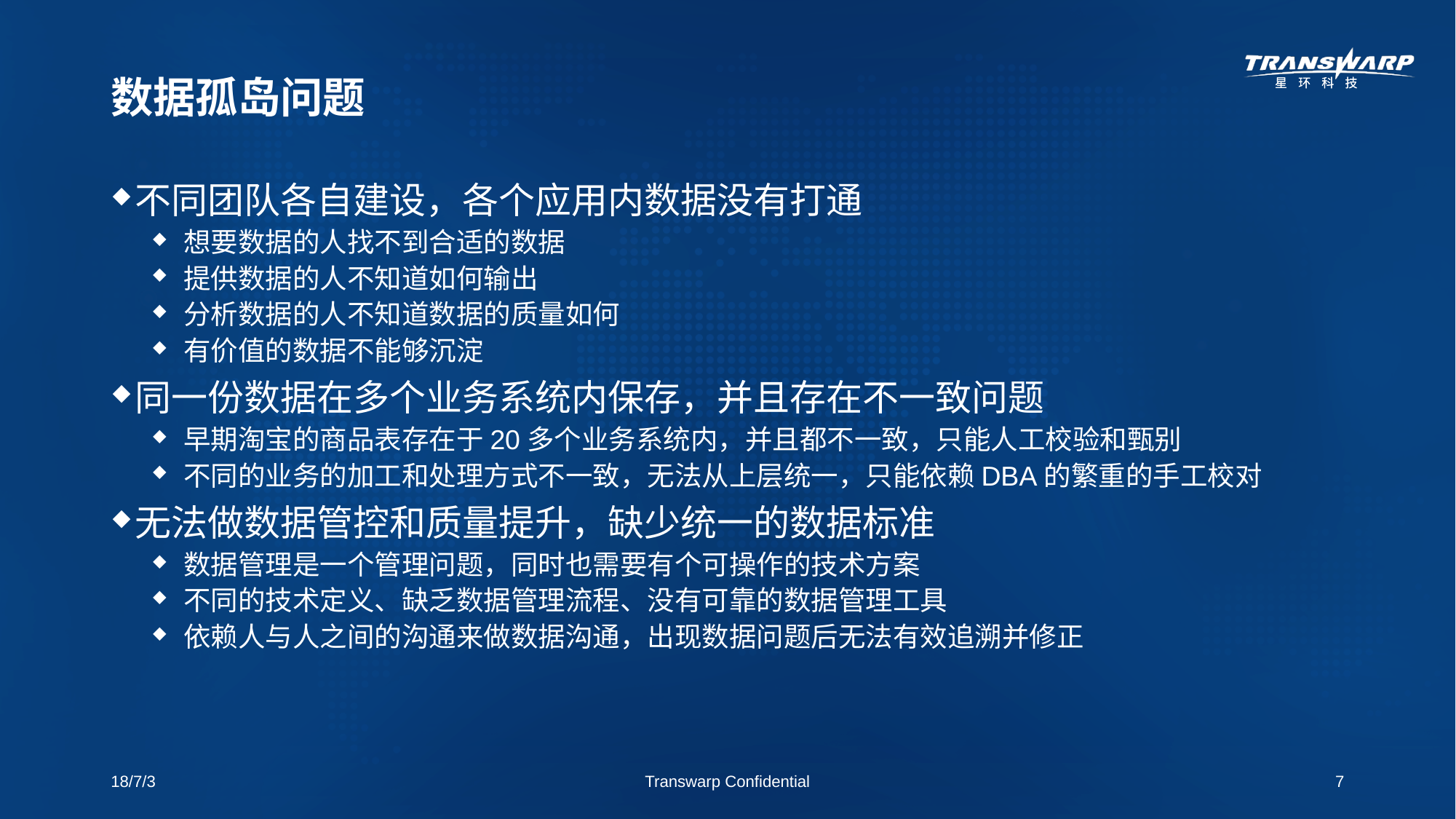

# 数据孤岛问题
不同团队各自建设，各个应用内数据没有打通
想要数据的人找不到合适的数据
提供数据的人不知道如何输出
分析数据的人不知道数据的质量如何
有价值的数据不能够沉淀
同一份数据在多个业务系统内保存，并且存在不一致问题
早期淘宝的商品表存在于20多个业务系统内，并且都不一致，只能人工校验和甄别
不同的业务的加工和处理方式不一致，无法从上层统一，只能依赖DBA的繁重的手工校对
无法做数据管控和质量提升，缺少统一的数据标准
数据管理是一个管理问题，同时也需要有个可操作的技术方案
不同的技术定义、缺乏数据管理流程、没有可靠的数据管理工具
依赖人与人之间的沟通来做数据沟通，出现数据问题后无法有效追溯并修正
18/7/3
Transwarp Confidential
7